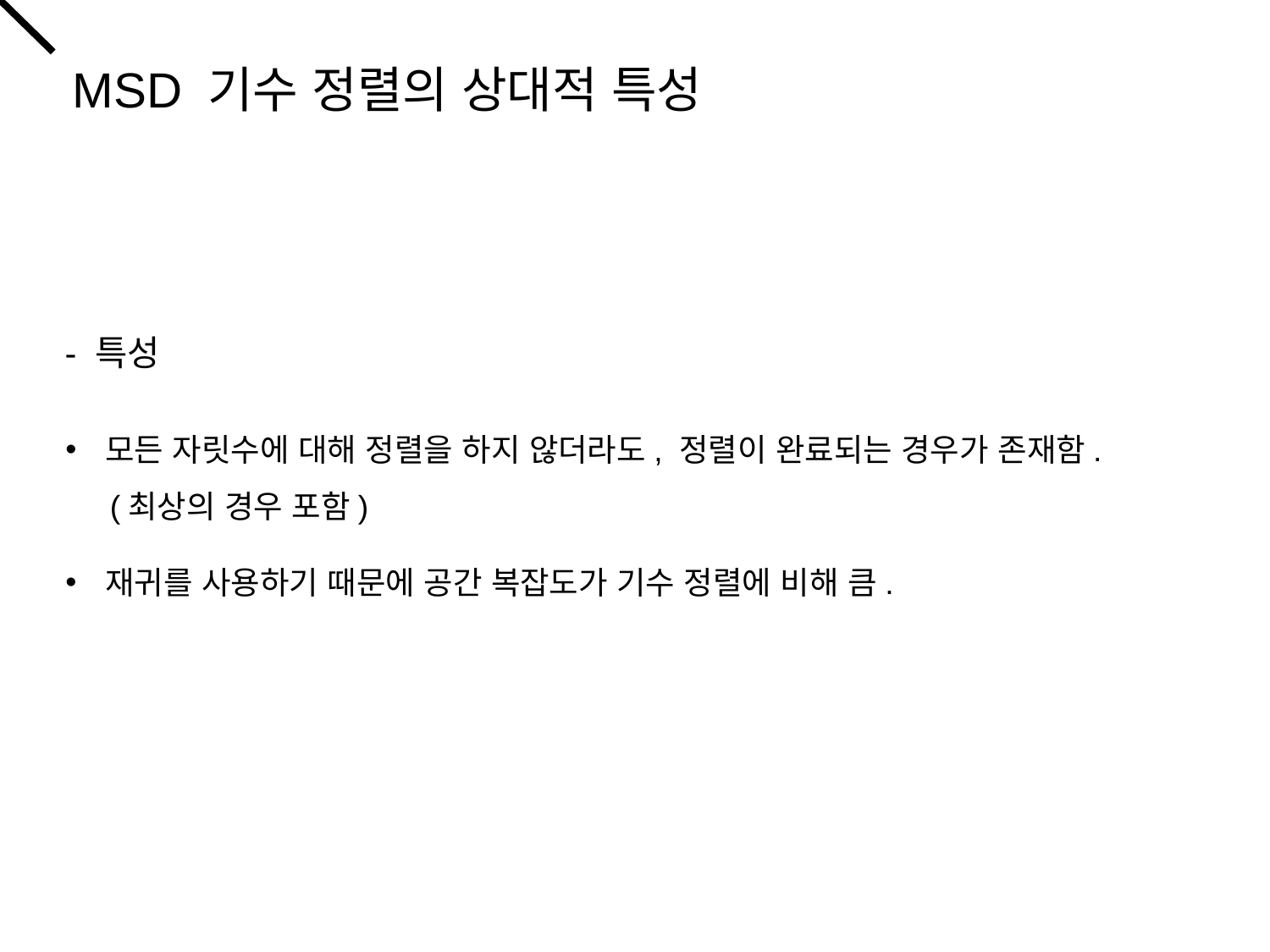

MSD 기수 정렬의 상대적 특성
- 특성
모든 자릿수에 대해 정렬을 하지 않더라도, 정렬이 완료되는 경우가 존재함.
     (최상의 경우 포함)
재귀를 사용하기 때문에 공간 복잡도가 기수 정렬에 비해 큼.